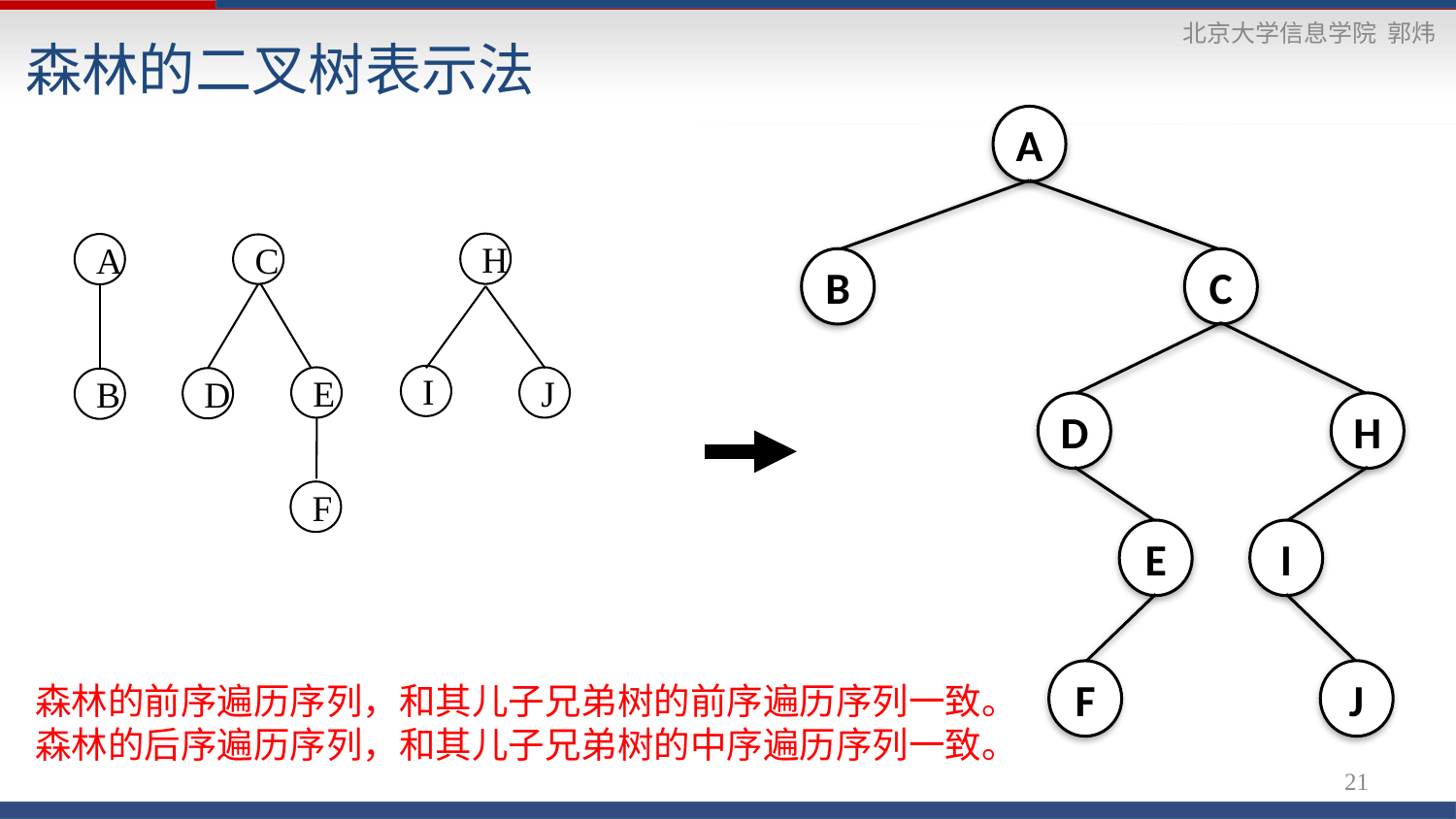

森林的二叉树表示法
A
H
A
C
B
C
I
E
J
D
B
D
H
F
E
I
J
F
森林的前序遍历序列，和其儿子兄弟树的前序遍历序列一致。
森林的后序遍历序列，和其儿子兄弟树的中序遍历序列一致。
21